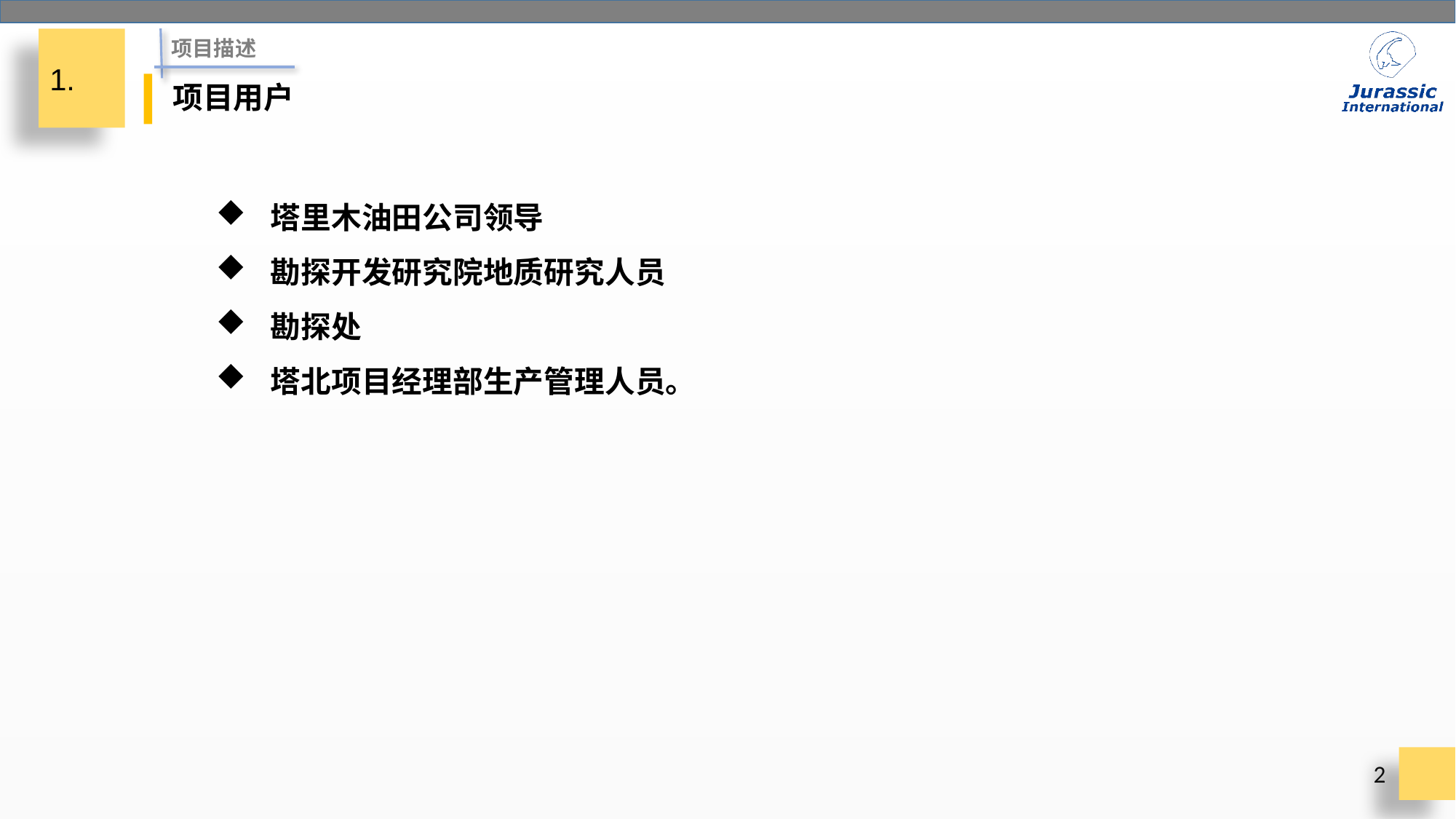

项目描述
1.
项目用户
塔里木油田公司领导
勘探开发研究院地质研究人员
勘探处
塔北项目经理部生产管理人员。